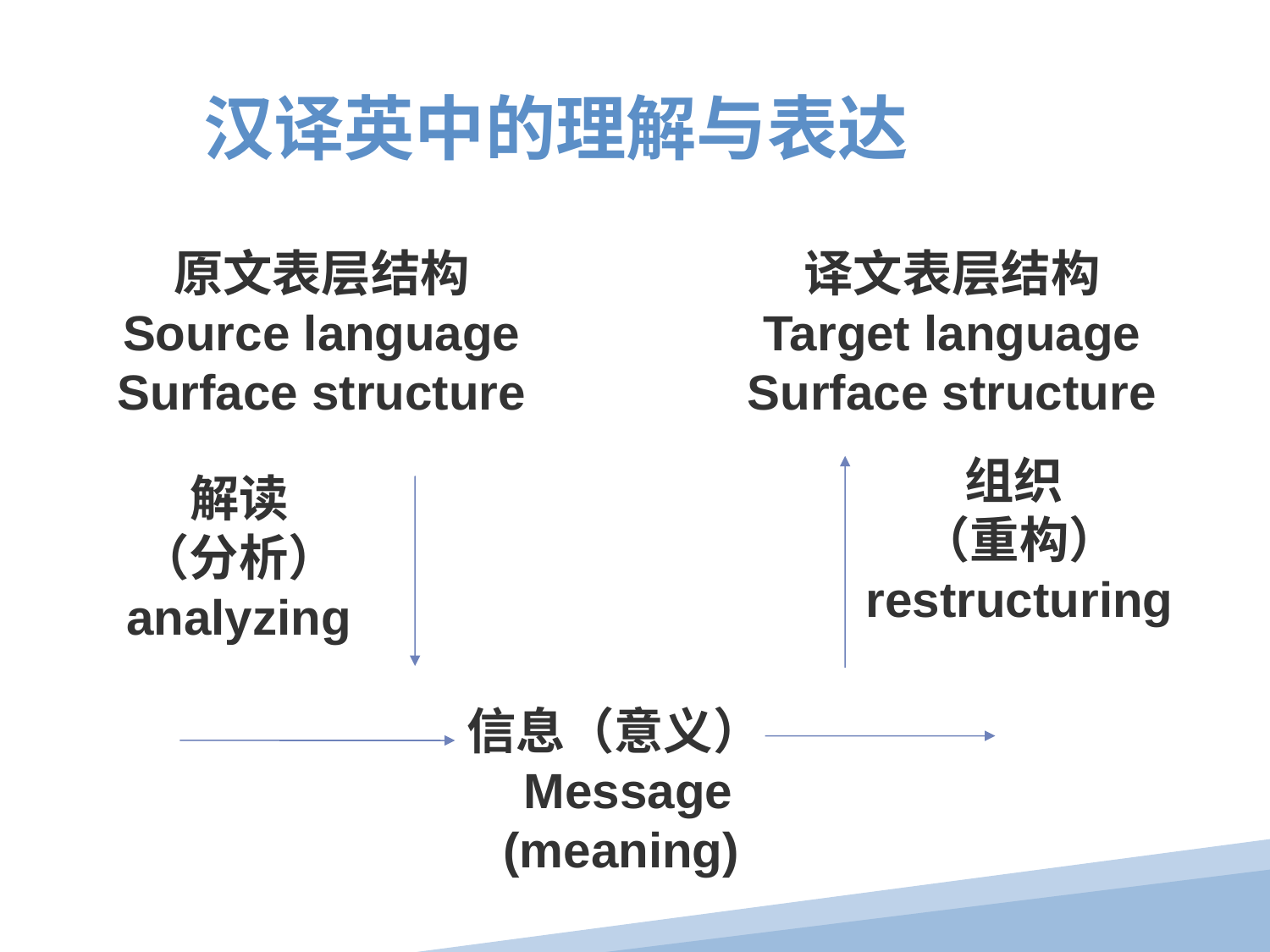

汉译英中的理解与表达
原文表层结构
Source language
Surface structure
译文表层结构
Target language
Surface structure
组织
（重构）
restructuring

解读
（分析）
analyzing

信息（意义）
  Message
 (meaning)